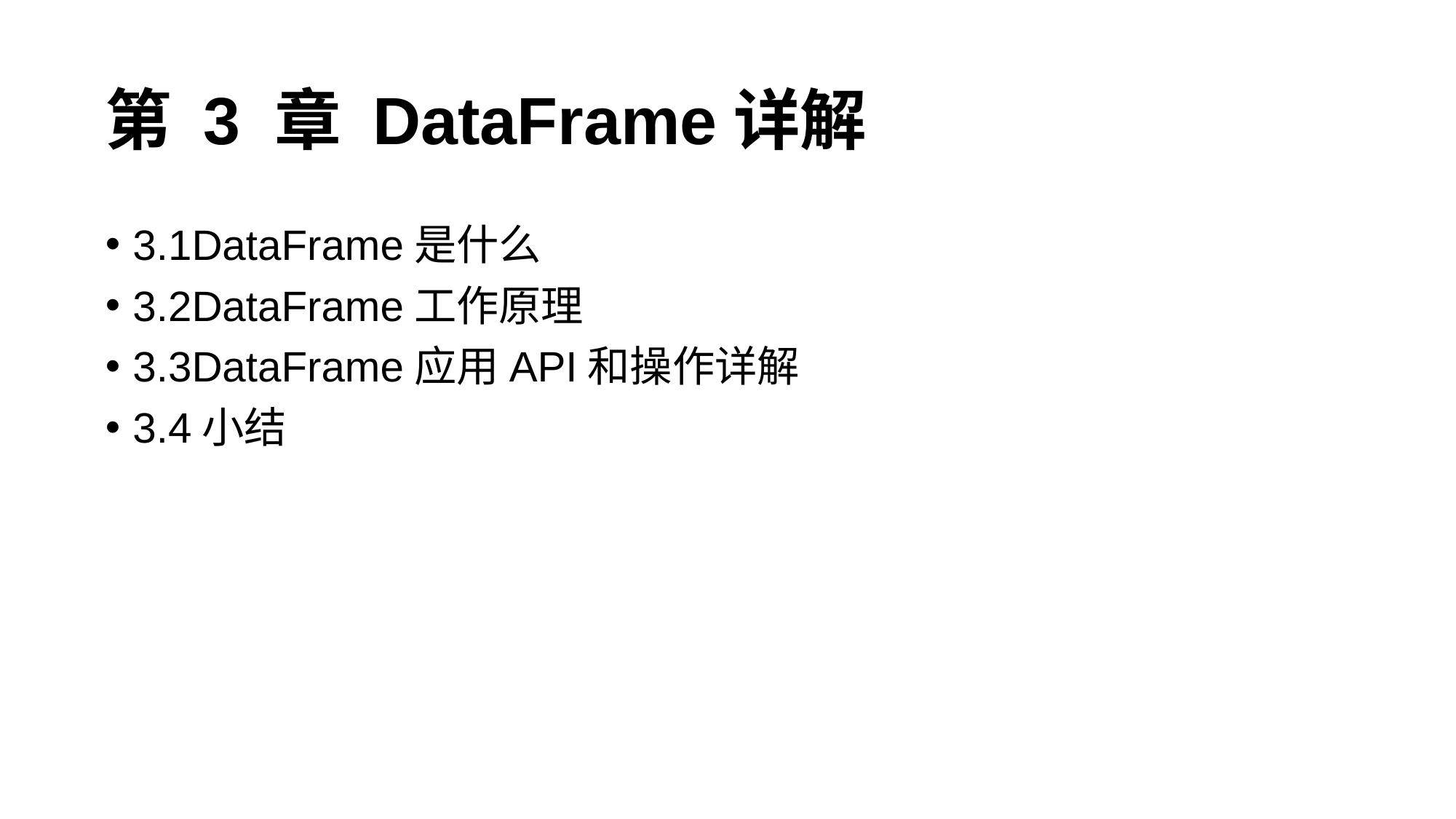

# 第 3 章 DataFrame详解
3.1DataFrame是什么
3.2DataFrame工作原理
3.3DataFrame应用API和操作详解
3.4小结